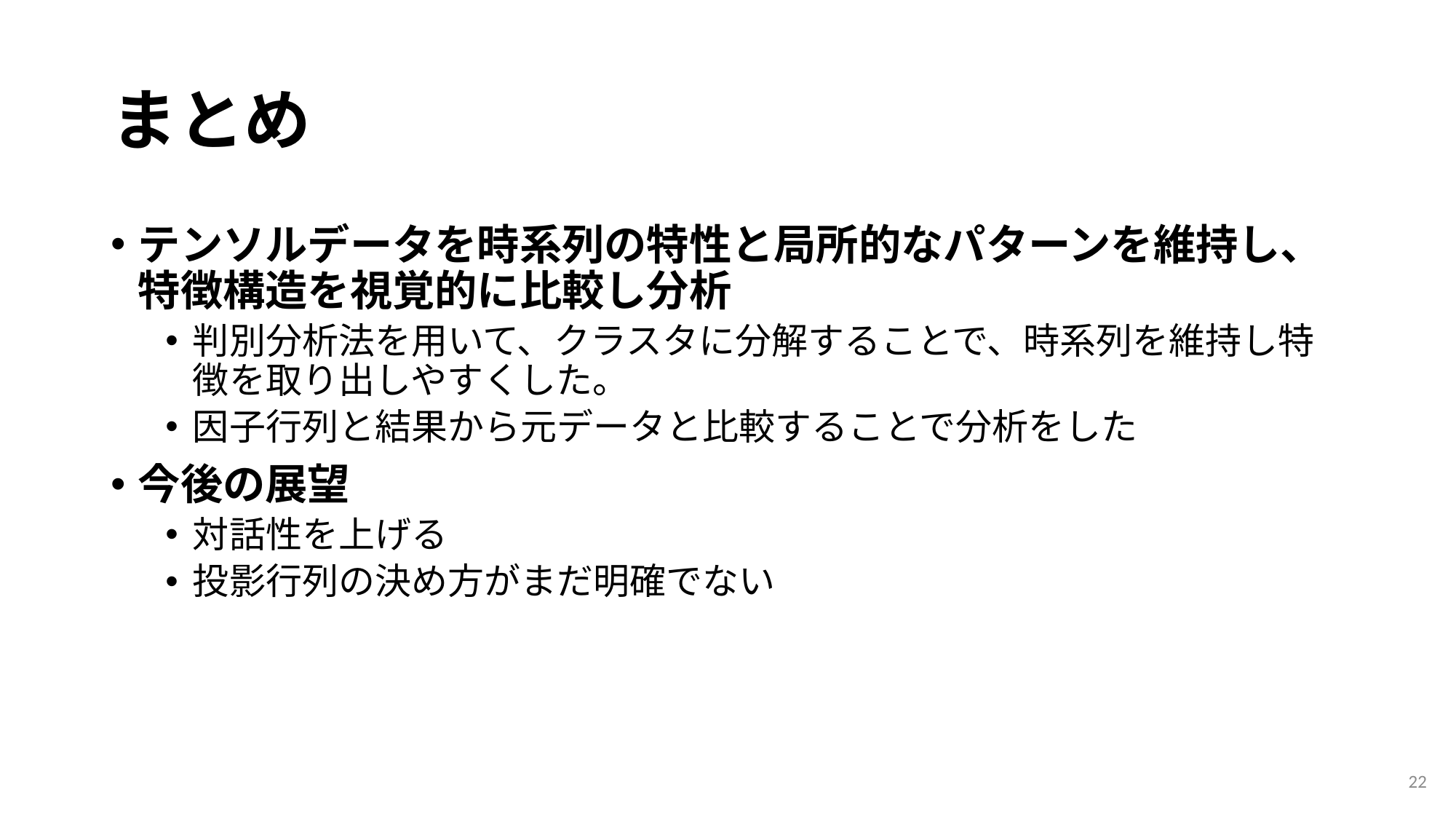

# まとめ
テンソルデータを時系列の特性と局所的なパターンを維持し、特徴構造を視覚的に比較し分析
判別分析法を用いて、クラスタに分解することで、時系列を維持し特徴を取り出しやすくした。
因子行列と結果から元データと比較することで分析をした
今後の展望
対話性を上げる
投影行列の決め方がまだ明確でない

22